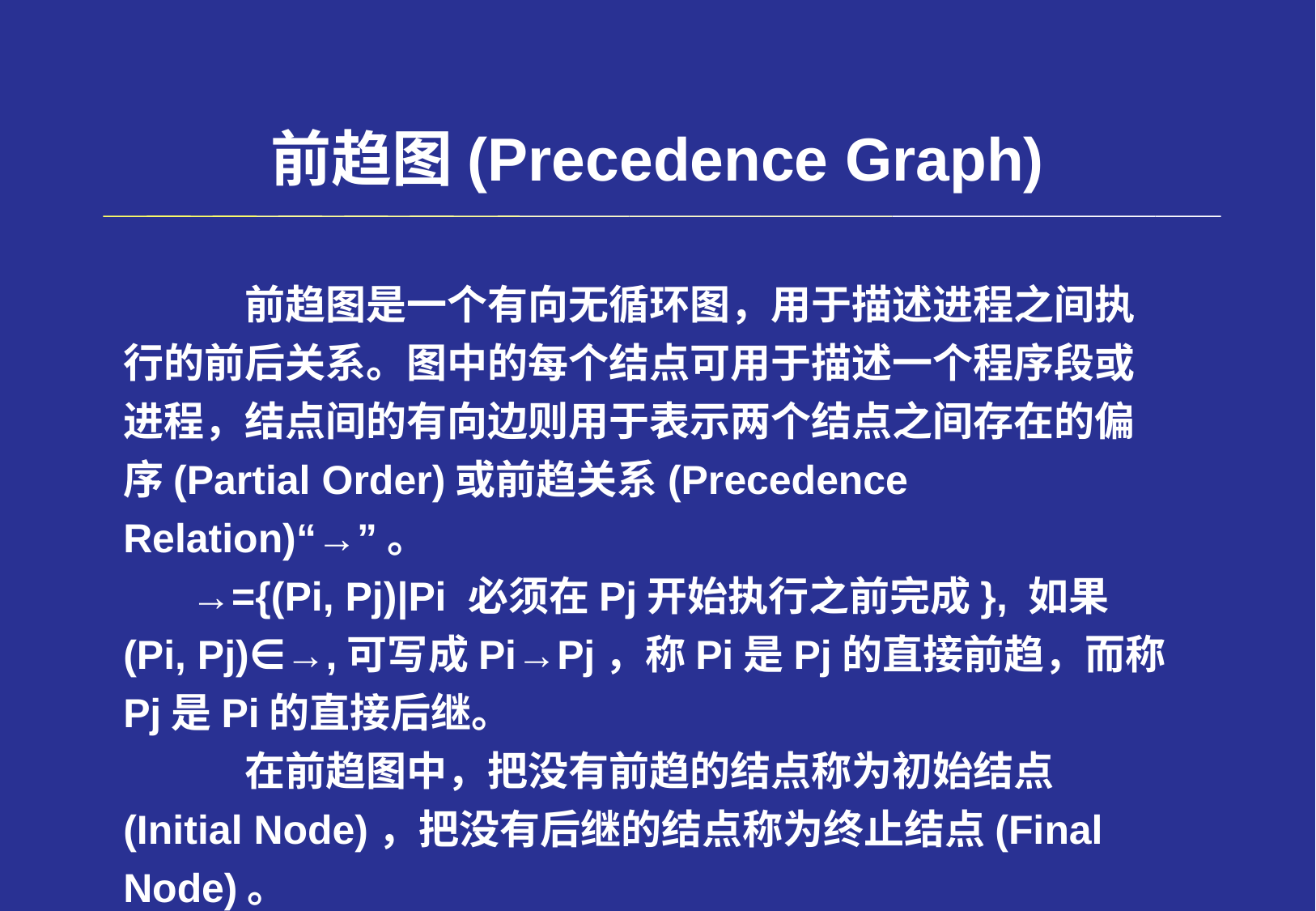

# 前趋图(Precedence Graph)
		前趋图是一个有向无循环图，用于描述进程之间执行的前后关系。图中的每个结点可用于描述一个程序段或进程，结点间的有向边则用于表示两个结点之间存在的偏序(Partial Order)或前趋关系(Precedence Relation)“→”。
	      →={(Pi, Pj)|Pi 必须在Pj开始执行之前完成}, 如果(Pi, Pj)∈→,可写成Pi→Pj，称Pi是Pj的直接前趋，而称Pj是Pi的直接后继。
		在前趋图中，把没有前趋的结点称为初始结点(Initial Node)，把没有后继的结点称为终止结点(Final Node)。